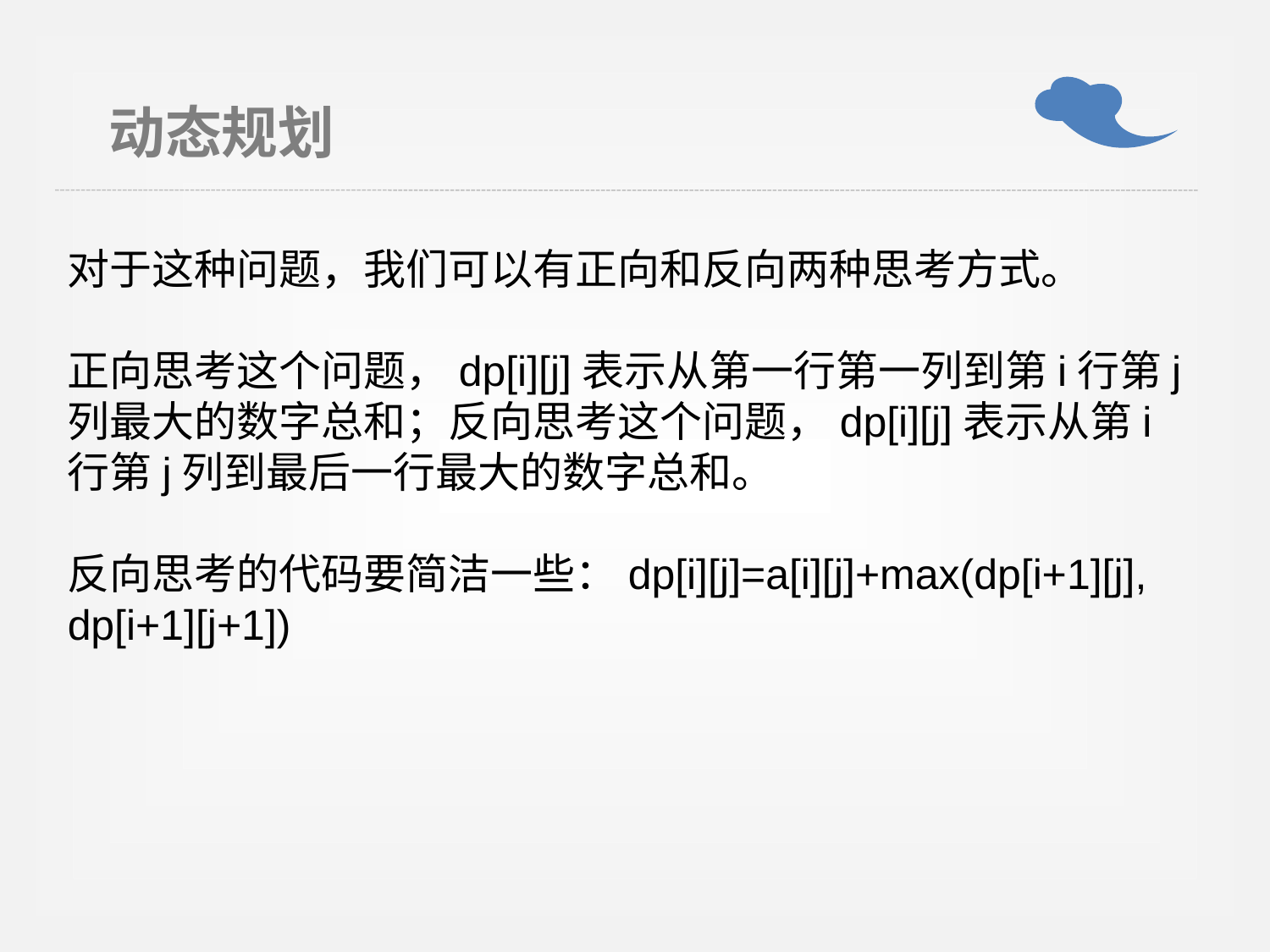

动态规划

对于这种问题，我们可以有正向和反向两种思考方式。

正向思考这个问题，dp[i][j]表示从第一行第一列到第i行第j列最大的数字总和；反向思考这个问题，dp[i][j]表示从第i行第j列到最后一行最大的数字总和。

反向思考的代码要简洁一些：dp[i][j]=a[i][j]+max(dp[i+1][j], dp[i+1][j+1])